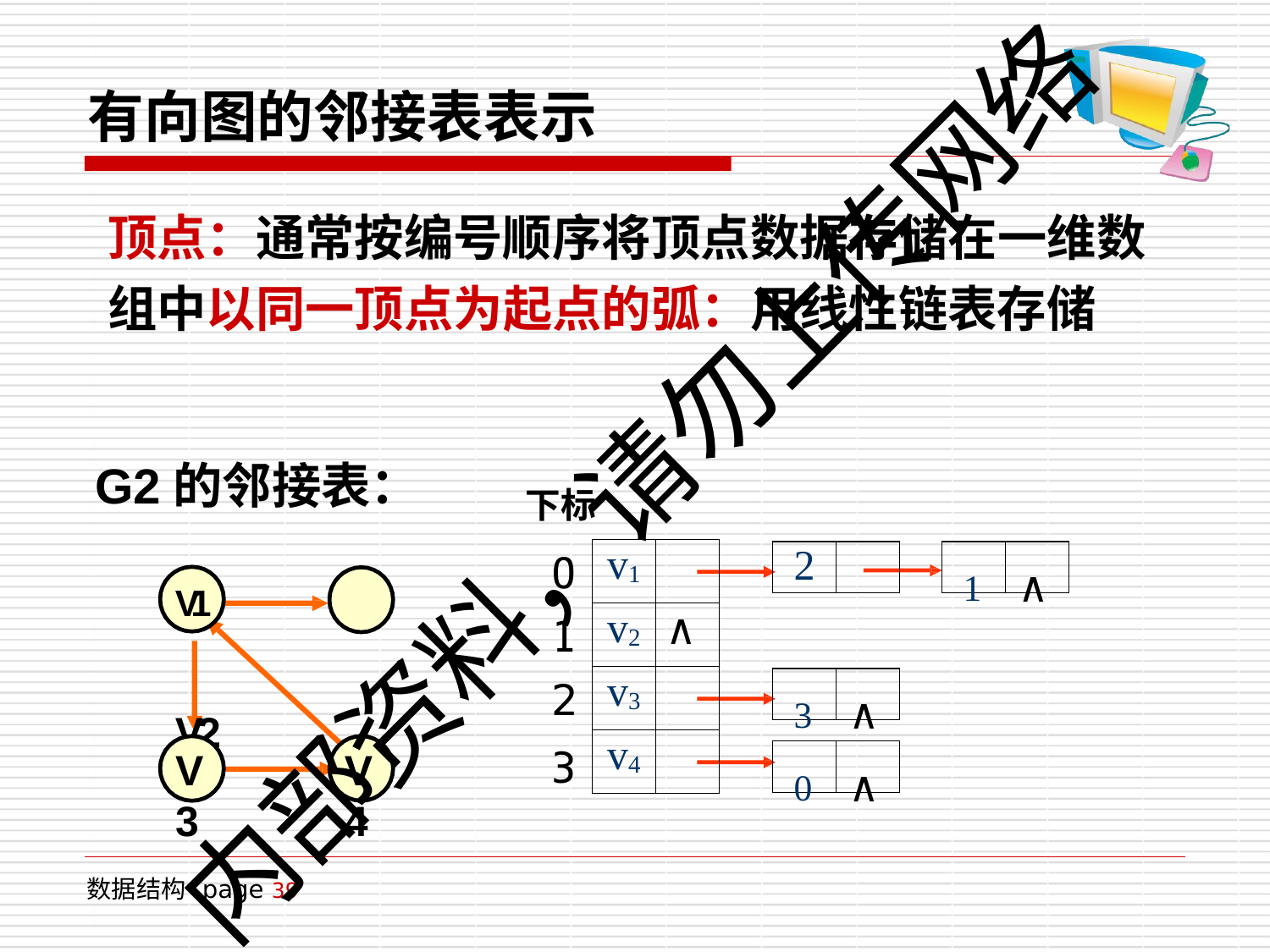

# 有向图的邻接表表示

顶点：通常按编号顺序将顶点数据存储在一维数 组中以同一顶点为起点的弧：用线性链表存储
内部资料，请勿上传网络
G2的邻接表：

V1	V2
下标
0
1
2
3
2
1	∧
| v1 |  |
| --- | --- |
| v2 | ∧ |
| v3 |  |
| v4 |  |

3	∧

0	∧

V3
V4

数据结构 page 39